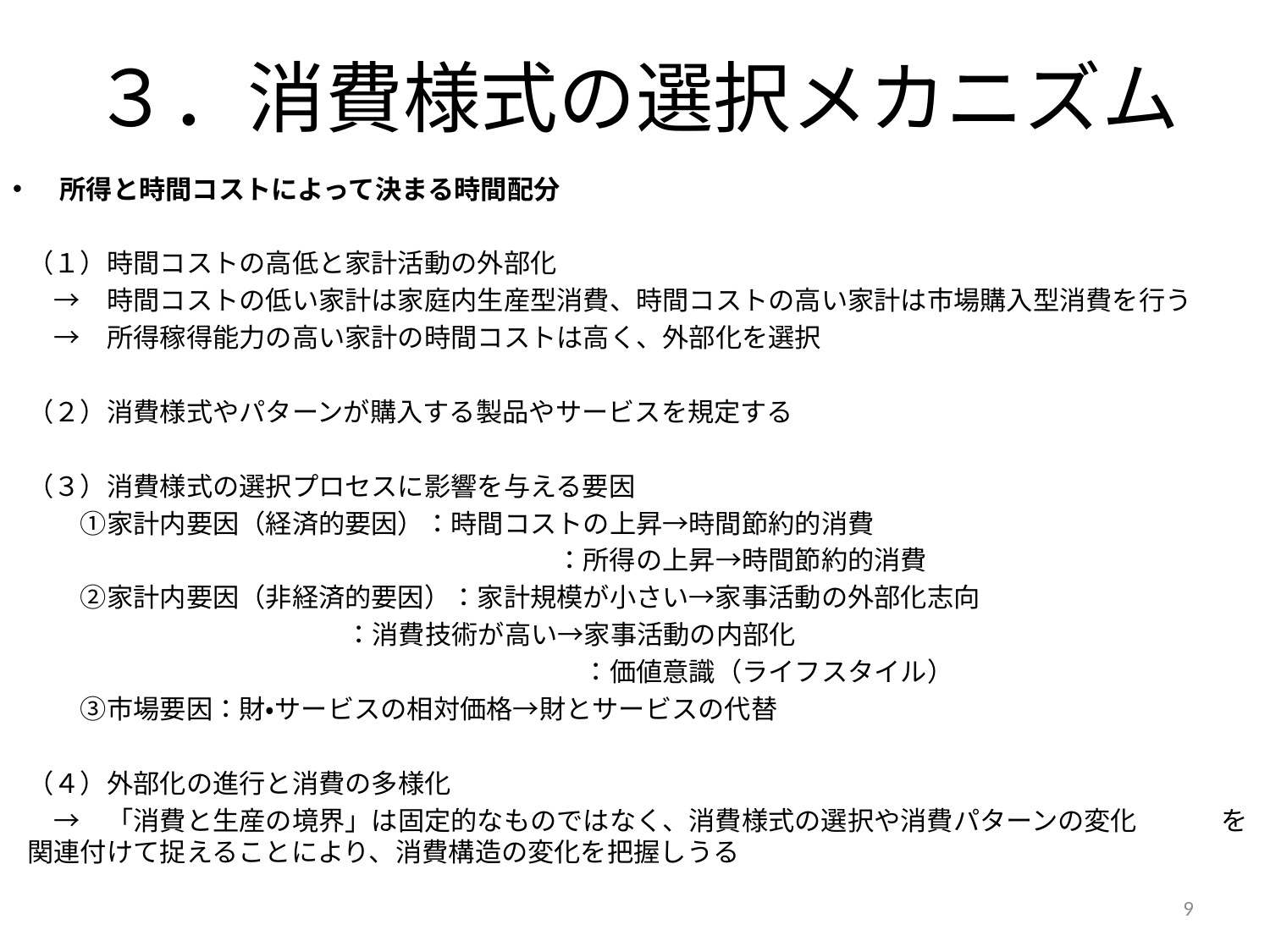

# ３．消費様式の選択メカニズム
所得と時間コストによって決まる時間配分

（１）時間コストの高低と家計活動の外部化
　→　時間コストの低い家計は家庭内生産型消費、時間コストの高い家計は市場購入型消費を行う
　→　所得稼得能力の高い家計の時間コストは高く、外部化を選択

（２）消費様式やパターンが購入する製品やサービスを規定する

（３）消費様式の選択プロセスに影響を与える要因
　　①家計内要因（経済的要因）：時間コストの上昇→時間節約的消費
　　　　　　　　　　　　　　　　　　　　：所得の上昇→時間節約的消費
　　②家計内要因（非経済的要因）：家計規模が小さい→家事活動の外部化志向
　　　　　　　		　　　：消費技術が高い→家事活動の内部化
　　　　　　　　　　　　　　　　　　　　　：価値意識（ライフスタイル）
　　③市場要因：財・サービスの相対価格→財とサービスの代替

（４）外部化の進行と消費の多様化
　→　「消費と生産の境界」は固定的なものではなく、消費様式の選択や消費パターンの変化　　		を関連付けて捉えることにより、消費構造の変化を把握しうる

9